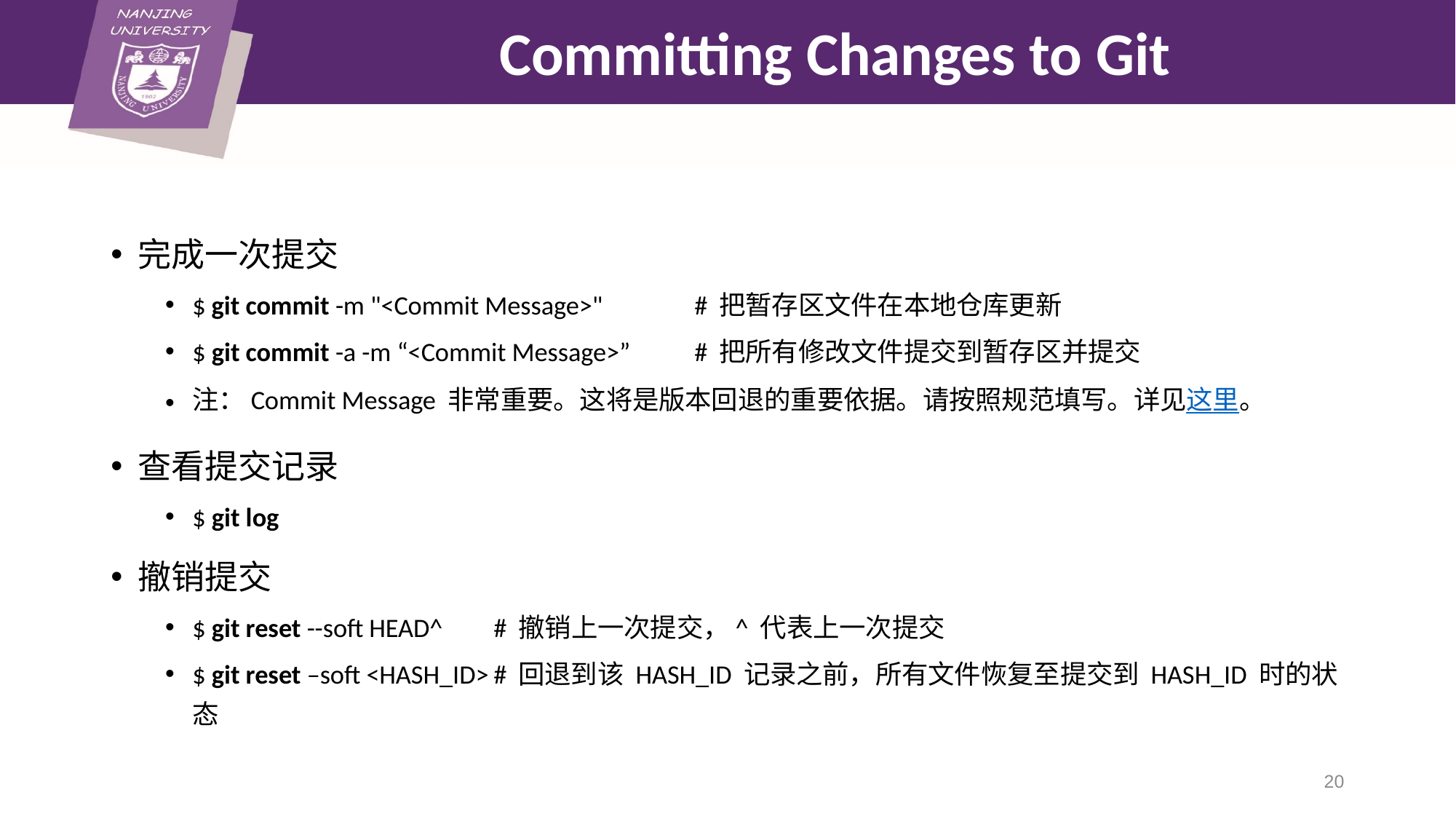

# Committing Changes to Git
完成一次提交
$ git commit -m "<Commit Message>"	# 把暂存区文件在本地仓库更新
$ git commit -a -m “<Commit Message>”	# 把所有修改文件提交到暂存区并提交
注：Commit Message 非常重要。这将是版本回退的重要依据。请按照规范填写。详见这里。
查看提交记录
$ git log
撤销提交
$ git reset --soft HEAD^	# 撤销上一次提交，^ 代表上一次提交
$ git reset –soft <HASH_ID>	# 回退到该 HASH_ID 记录之前，所有文件恢复至提交到 HASH_ID 时的状态
20